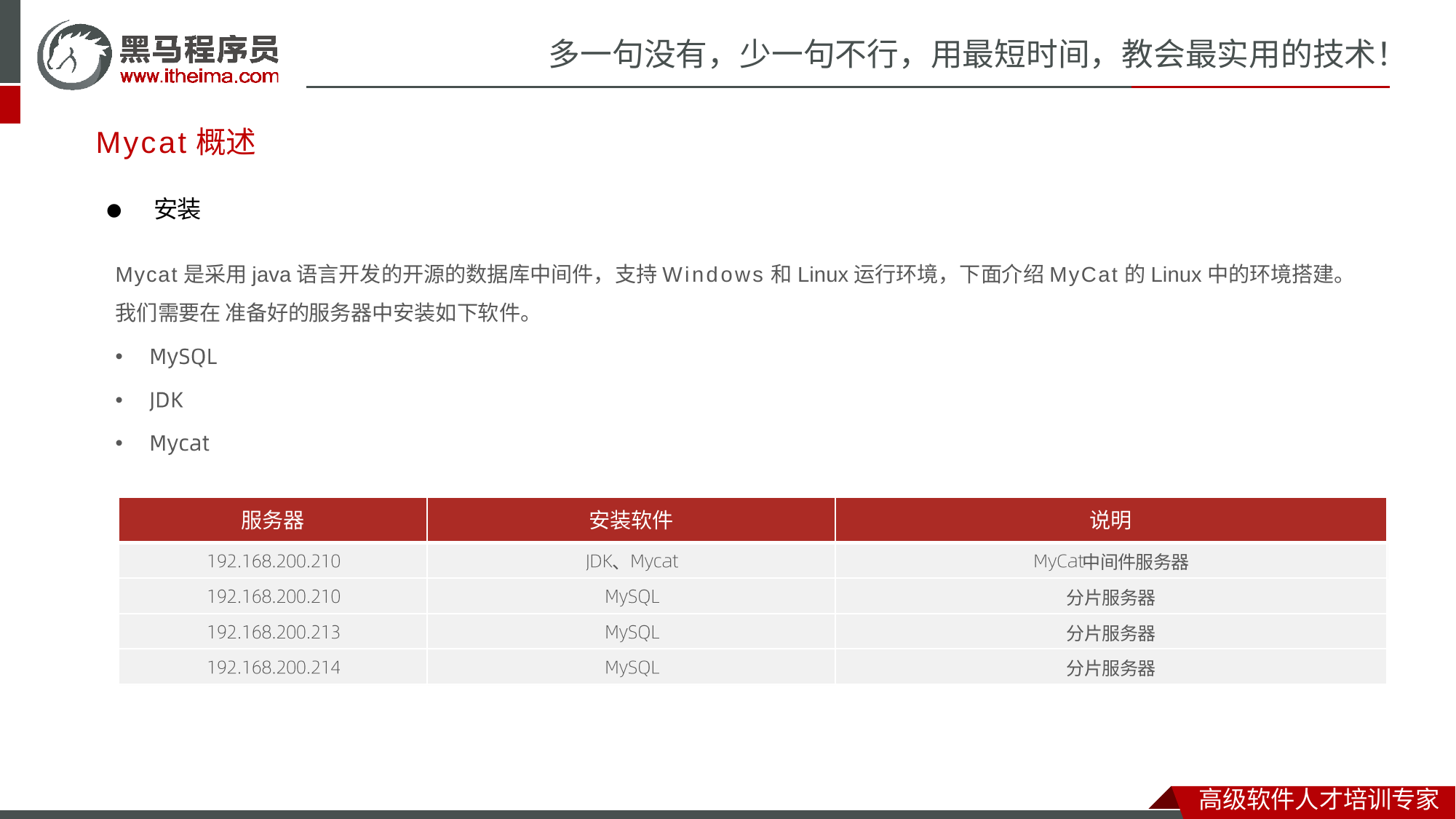

# 多一句没有，少一句不行，用最短时间，教会最实用的技术！

Mycat概述
⚫	安装
Mycat是采用java语言开发的开源的数据库中间件，支持Windows和Linux运行环境，下面介绍MyCat的Linux中的环境搭建。我们需要在 准备好的服务器中安装如下软件。
•
•
•

| 服务器 | 安装软件 | 说明 |
| --- | --- | --- |
|  | 、 | 中间件服务器 |
|  |  | 分片服务器 |
|  |  | 分片服务器 |
|  |  | 分片服务器 |

高级软件人才培训专家